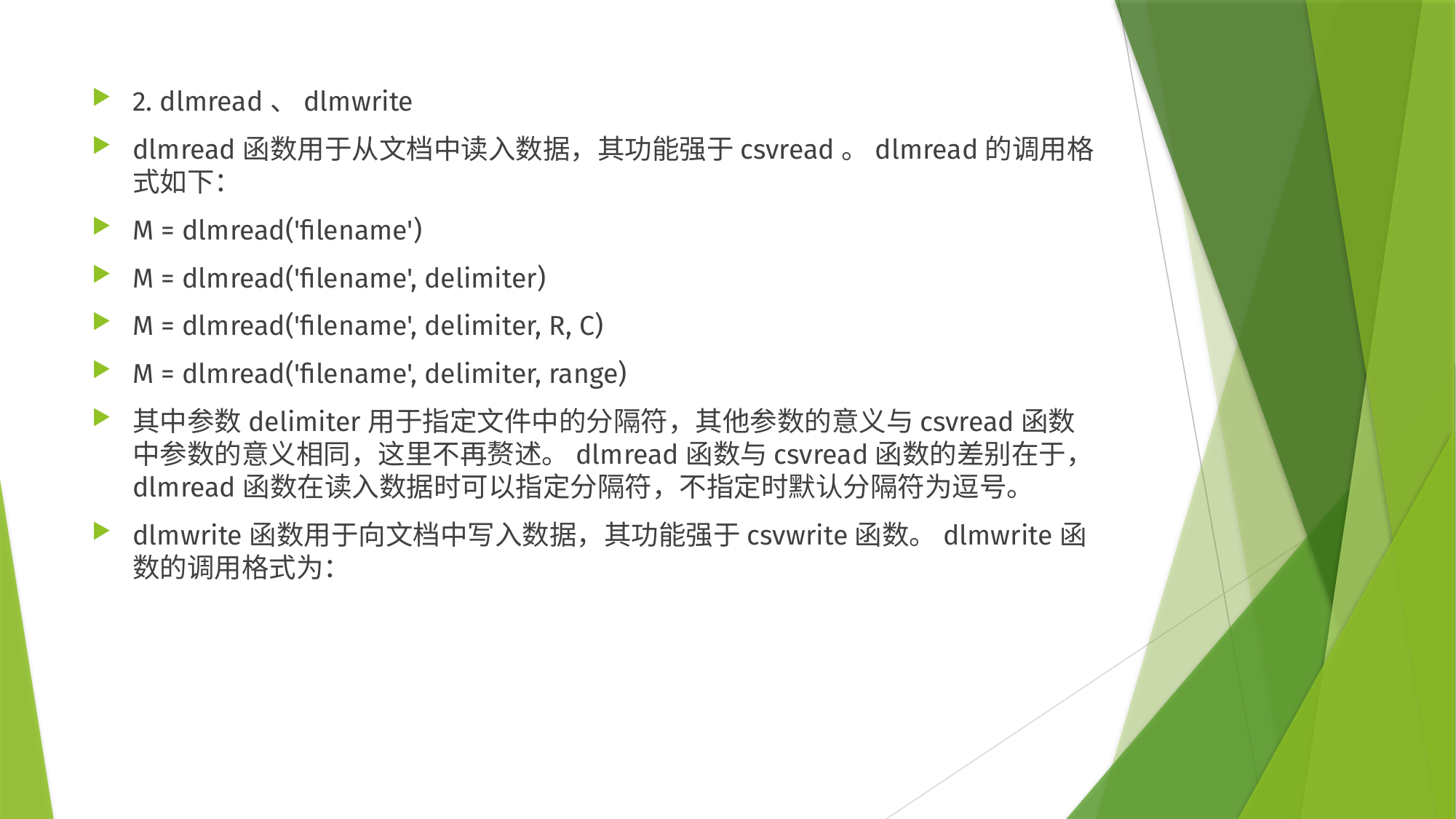

2. dlmread、dlmwrite
dlmread函数用于从文档中读入数据，其功能强于csvread。dlmread的调用格式如下：
M = dlmread('filename')
M = dlmread('filename', delimiter)
M = dlmread('filename', delimiter, R, C)
M = dlmread('filename', delimiter, range)
其中参数delimiter用于指定文件中的分隔符，其他参数的意义与csvread函数中参数的意义相同，这里不再赘述。dlmread函数与csvread函数的差别在于，dlmread函数在读入数据时可以指定分隔符，不指定时默认分隔符为逗号。
dlmwrite函数用于向文档中写入数据，其功能强于csvwrite函数。dlmwrite函数的调用格式为：